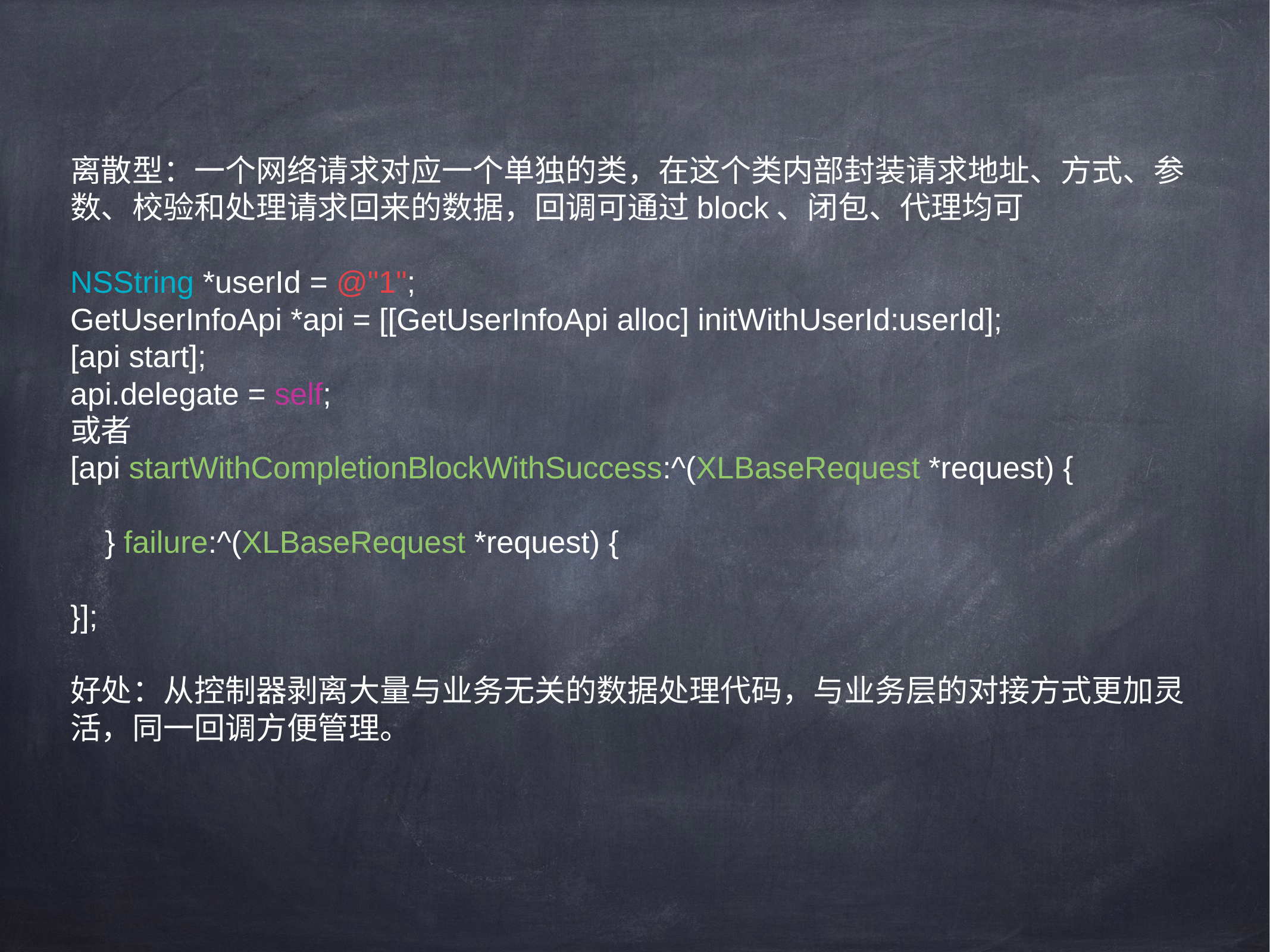

离散型：一个网络请求对应一个单独的类，在这个类内部封装请求地址、方式、参数、校验和处理请求回来的数据，回调可通过block、闭包、代理均可

NSString *userId = @"1";
GetUserInfoApi *api = [[GetUserInfoApi alloc] initWithUserId:userId];
[api start];
api.delegate = self;
或者
[api startWithCompletionBlockWithSuccess:^(XLBaseRequest *request) {

    } failure:^(XLBaseRequest *request) {

}];

好处：从控制器剥离大量与业务无关的数据处理代码，与业务层的对接方式更加灵活，同一回调方便管理。